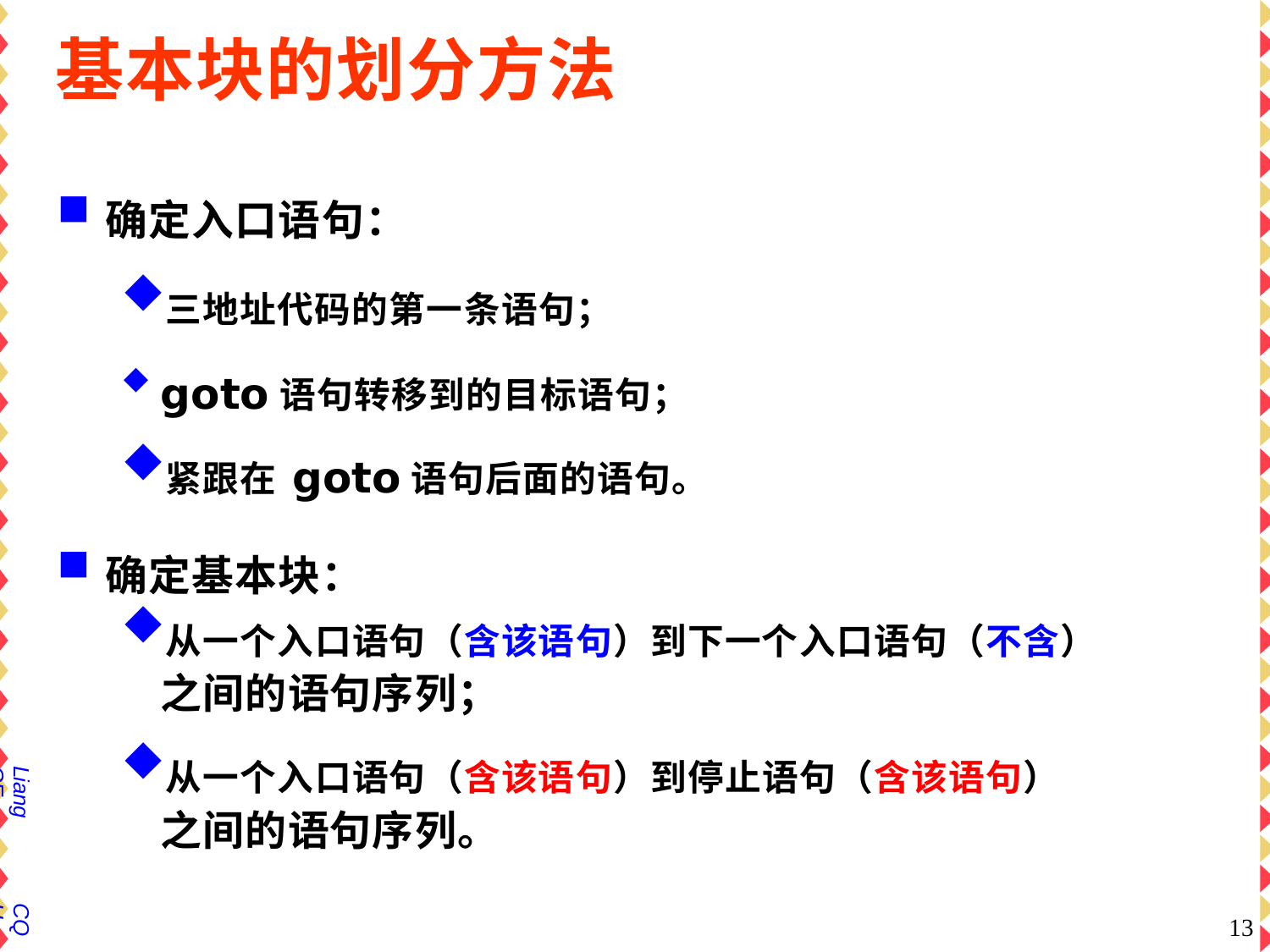

# 基本块的划分方法
确定入口语句：
三地址代码的第一条语句；
goto语句转移到的目标语句；
紧跟在goto语句后面的语句。
确定基本块：
从一个入口语句（含该语句）到下一个入口语句（不含）
之间的语句序列；
从一个入口语句（含该语句）到停止语句（含该语句）
之间的语句序列。
Liang GE
CQU
13